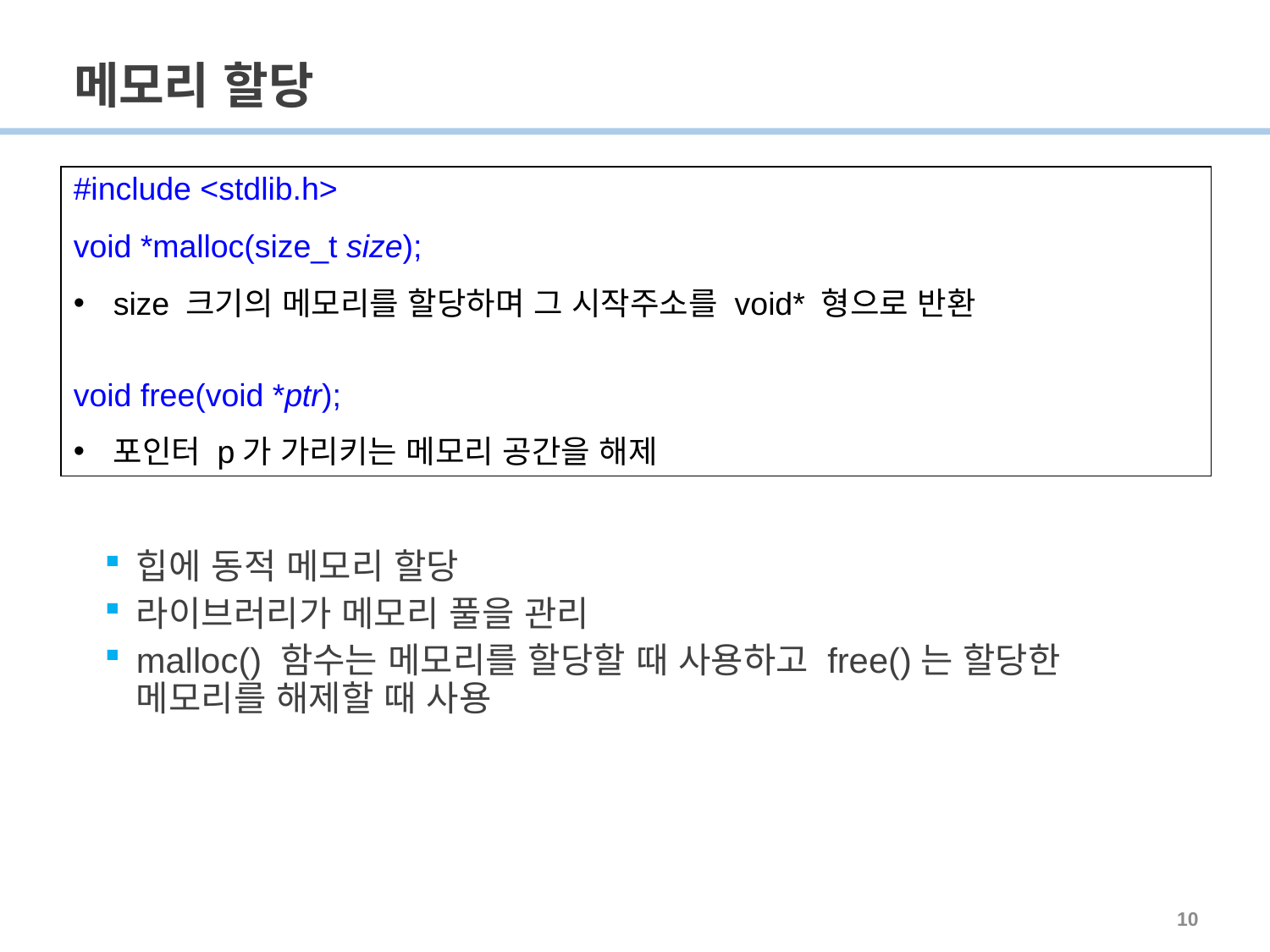

# 메모리 할당

힙에 동적 메모리 할당
라이브러리가 메모리 풀을 관리
malloc() 함수는 메모리를 할당할 때 사용하고 free()는 할당한 메모리를 해제할 때 사용
#include <stdlib.h>
void *malloc(size_t size);
size 크기의 메모리를 할당하며 그 시작주소를 void* 형으로 반환

void free(void *ptr);
포인터 p가 가리키는 메모리 공간을 해제
10